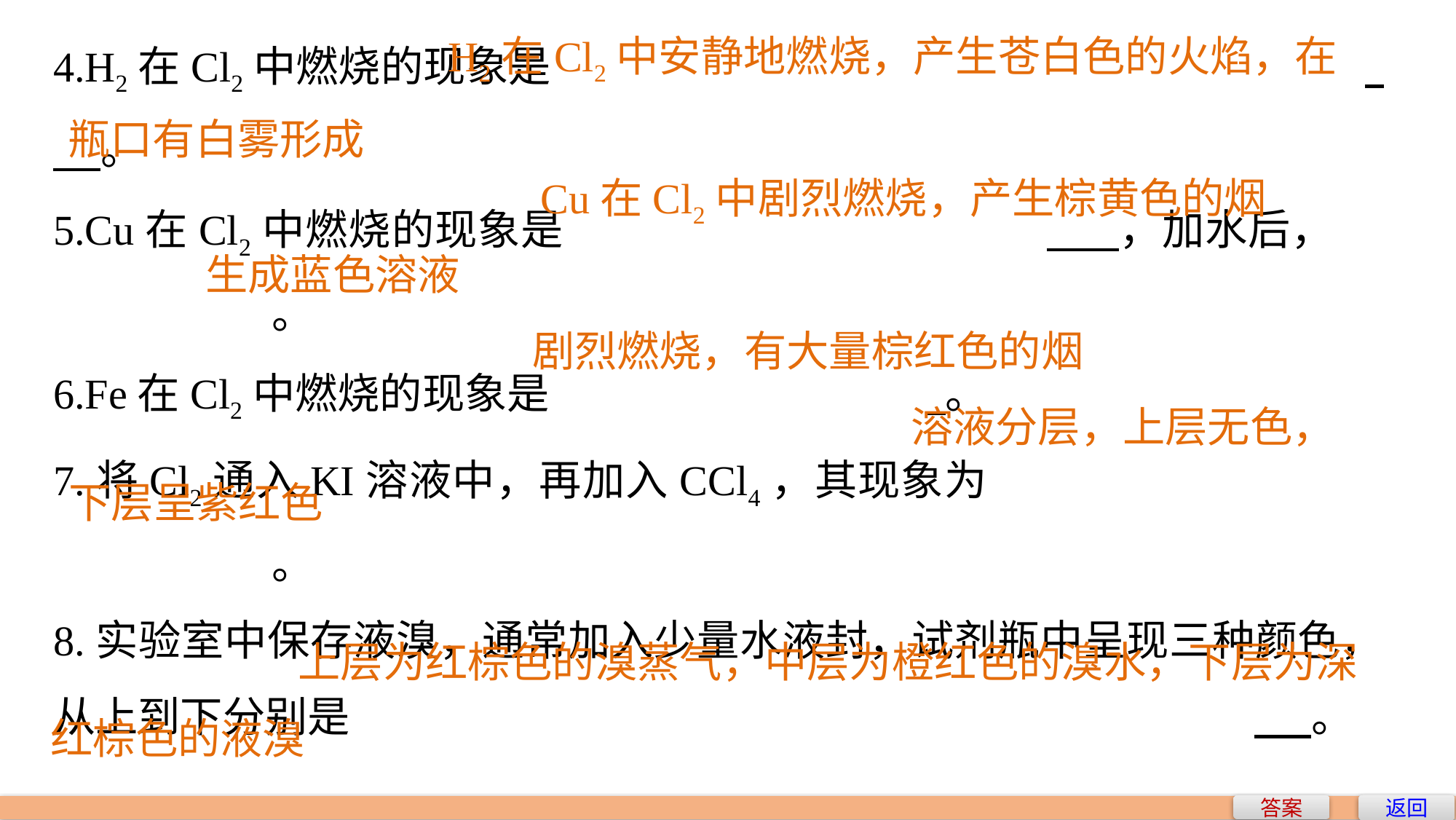

H2在Cl2中安静地燃烧，产生苍白色的火焰，在瓶口有白雾形成
4.H2在Cl2中燃烧的现象是								        。
5.Cu在Cl2中燃烧的现象是					       ，加水后，			。
6.Fe在Cl2中燃烧的现象是				  。
7.将Cl2通入KI溶液中，再加入CCl4，其现象为						。
8.实验室中保存液溴，通常加入少量水液封，试剂瓶中呈现三种颜色，从上到下分别是									      。
Cu在Cl2中剧烈燃烧，产生棕黄色的烟
生成蓝色溶液
剧烈燃烧，有大量棕红色的烟
溶液分层，上层无色，
下层呈紫红色
		  上层为红棕色的溴蒸气，中层为橙红色的溴水，下层为深红棕色的液溴
返回
答案